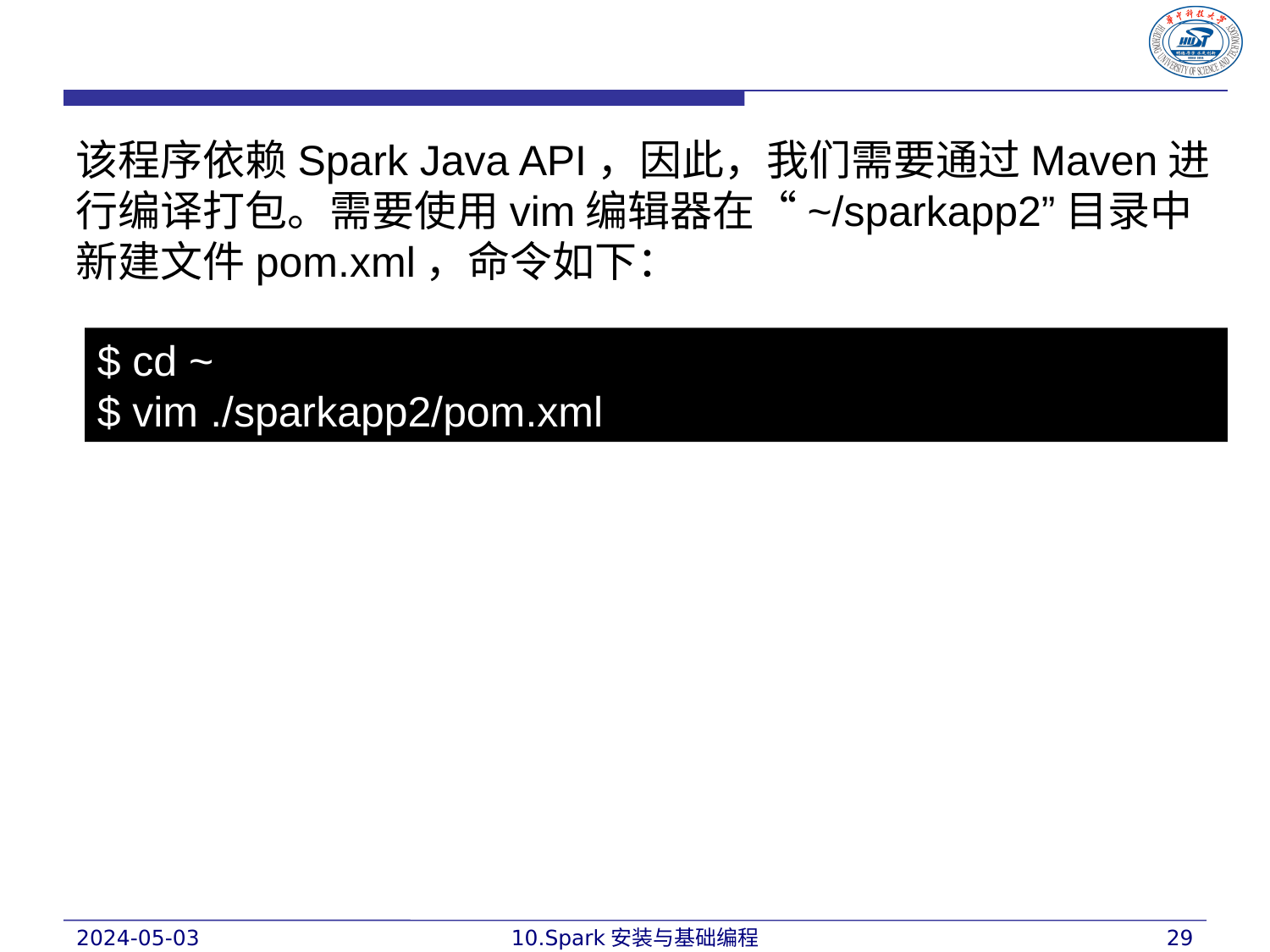

该程序依赖Spark Java API，因此，我们需要通过Maven进行编译打包。需要使用vim编辑器在“~/sparkapp2”目录中新建文件pom.xml，命令如下：
$ cd ~
$ vim ./sparkapp2/pom.xml
2024-05-03
10.Spark安装与基础编程
29